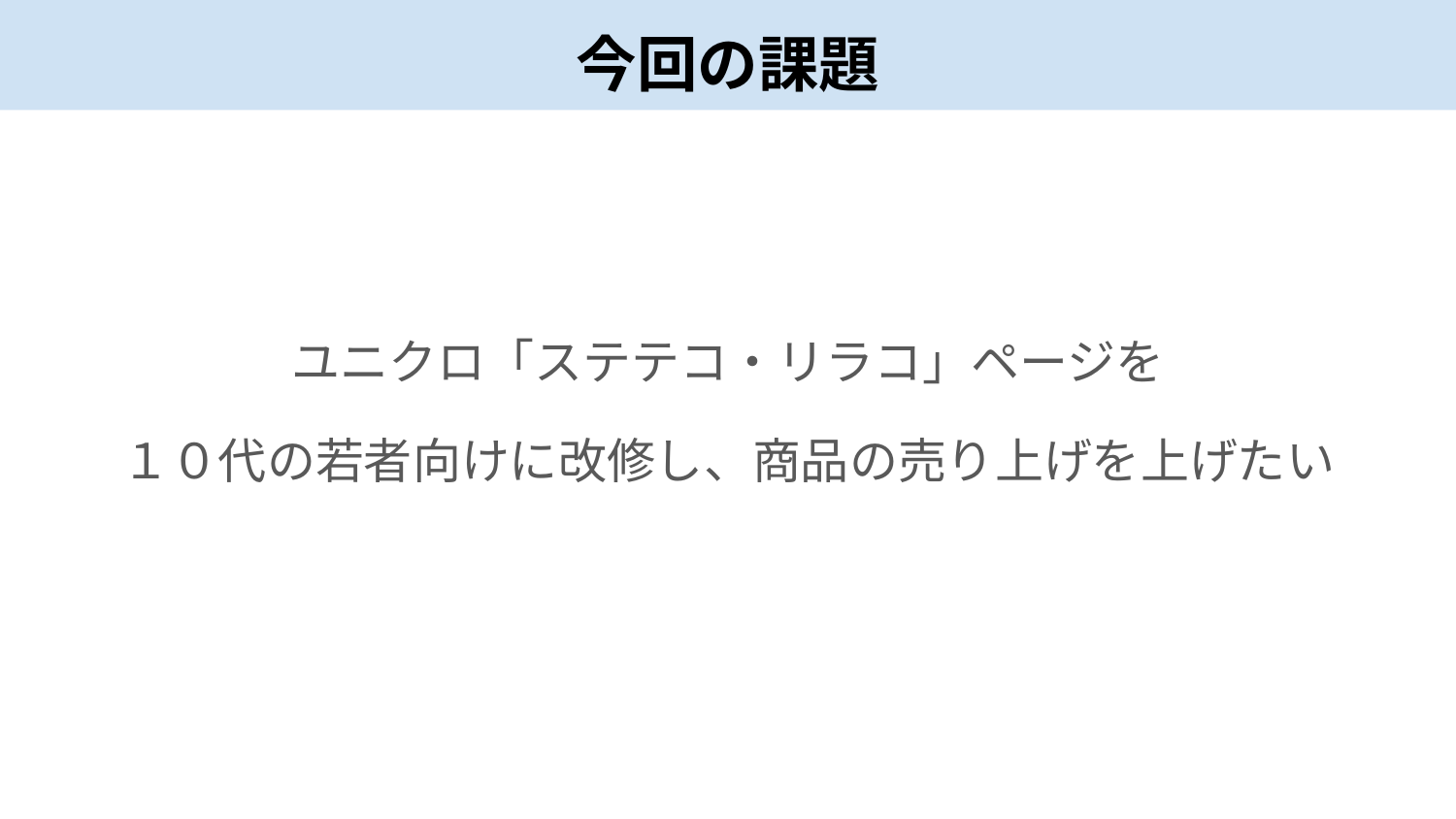

# 今回の課題
ユニクロ「ステテコ・リラコ」ページを
１０代の若者向けに改修し、商品の売り上げを上げたい